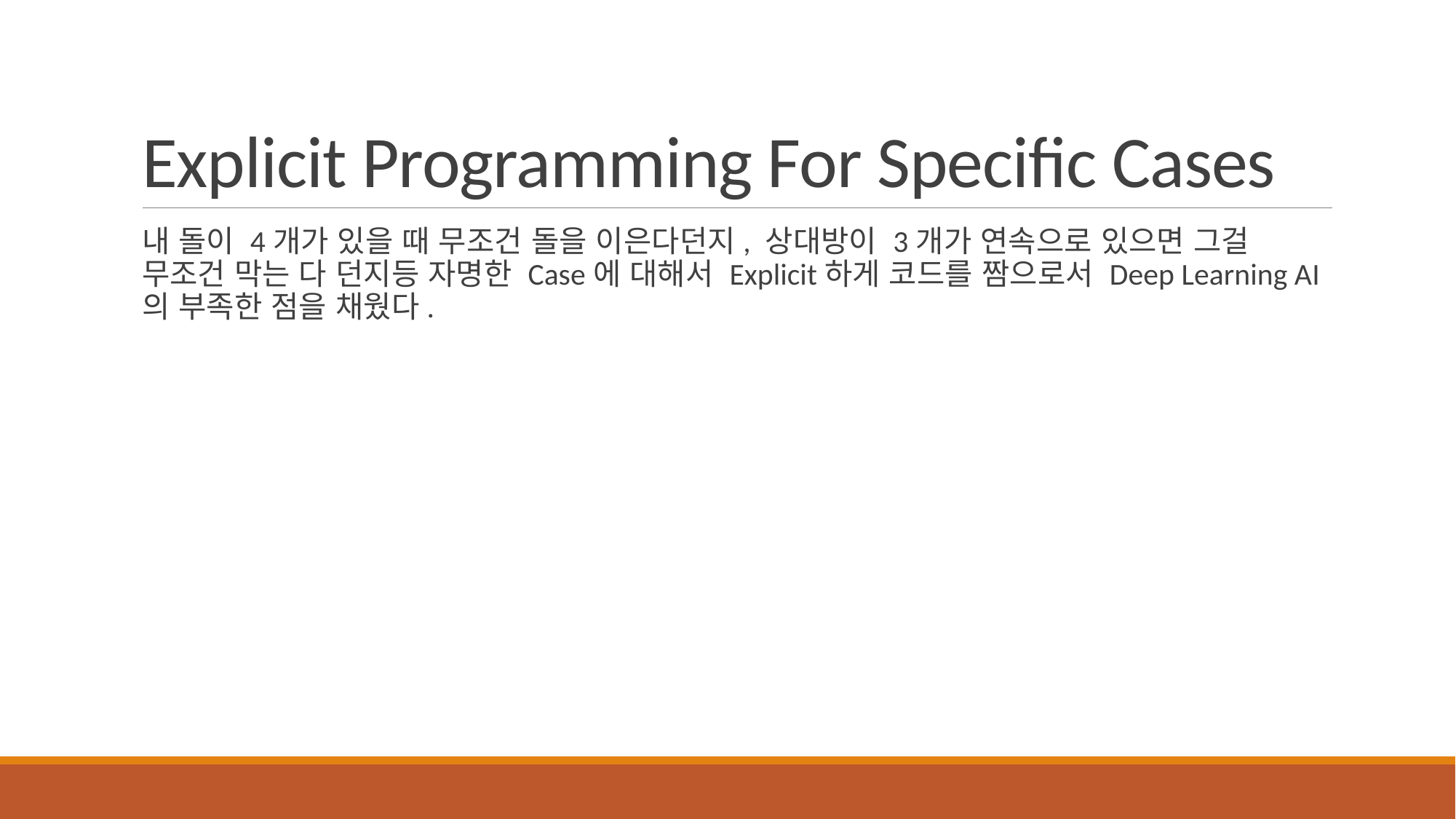

# Explicit Programming For Specific Cases
내 돌이 4개가 있을 때 무조건 돌을 이은다던지, 상대방이 3개가 연속으로 있으면 그걸 무조건 막는 다 던지등 자명한 Case에 대해서 Explicit하게 코드를 짬으로서 Deep Learning AI의 부족한 점을 채웠다.